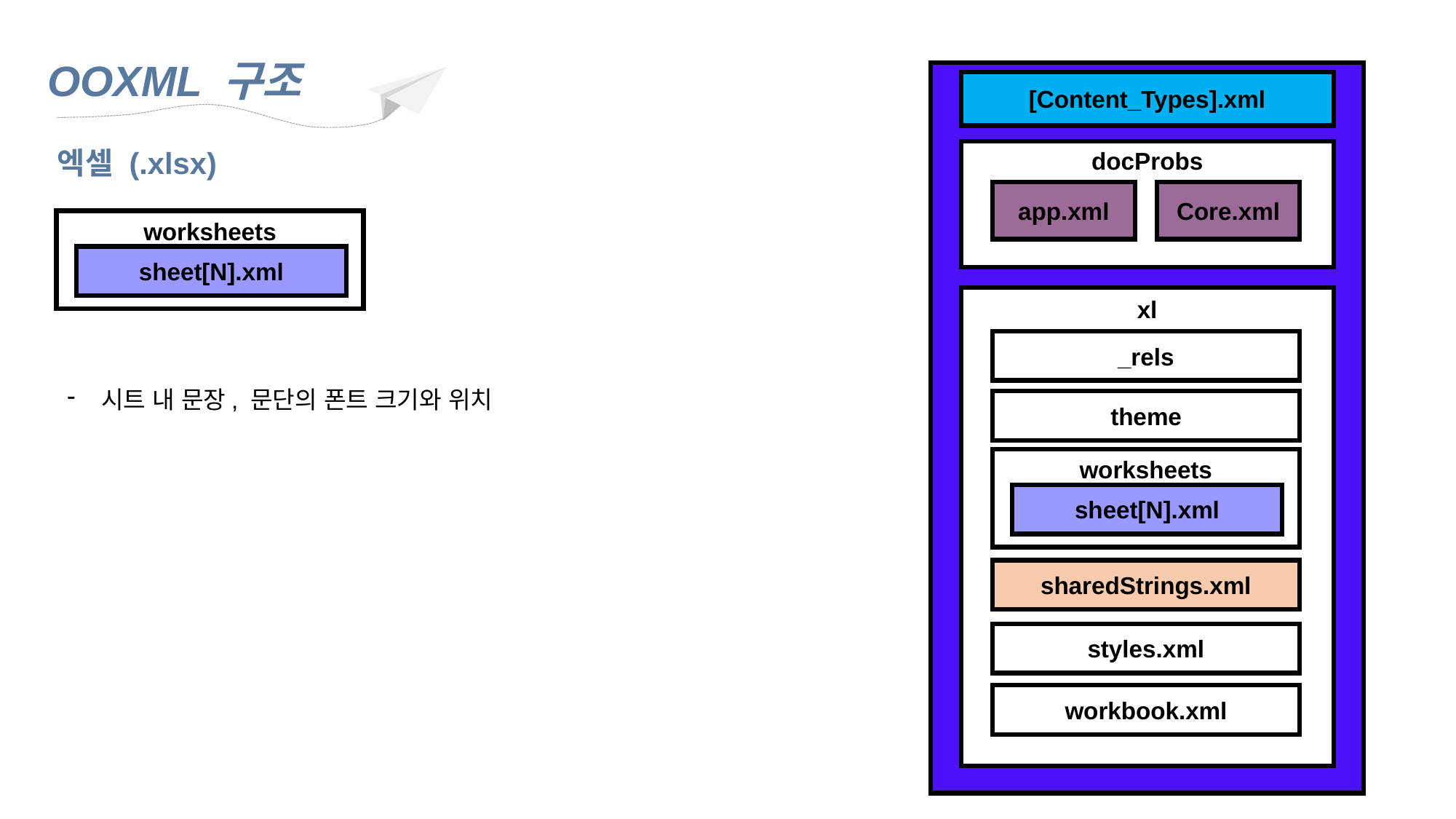

OOXML 구조

[Content_Types].xml
docProbs

Core.xml
app.xml

xl

_rels
sharedStrings.xml
styles.xml
workbook.xml

엑셀 (.xlsx)
worksheets

sheet[N].xml
시트 내 문장, 문단의 폰트 크기와 위치
theme
worksheets

sheet[N].xml